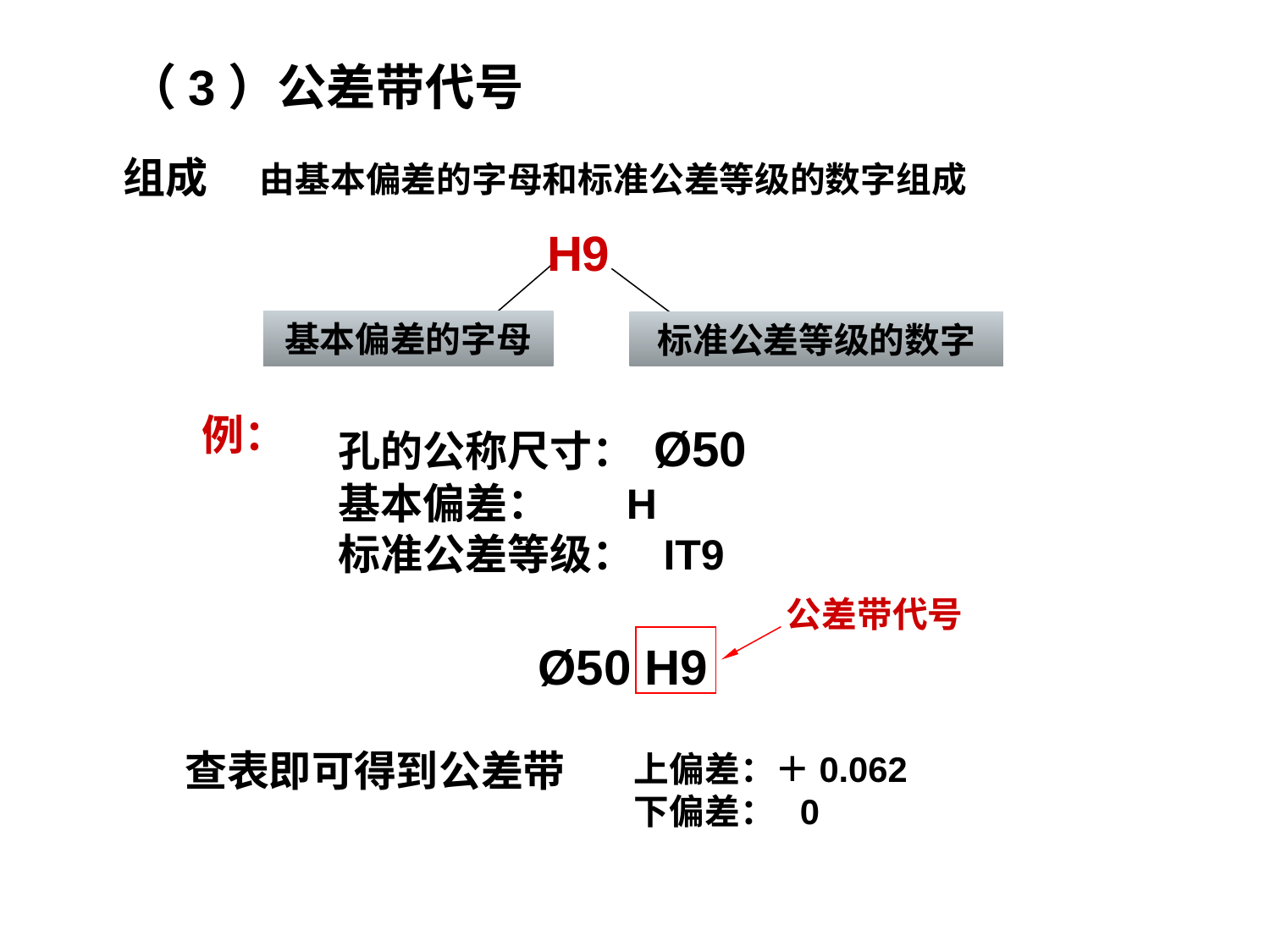

（3）公差带代号
组成
由基本偏差的字母和标准公差等级的数字组成
 H9

基本偏差的字母
标准公差等级的数字
例：
孔的公称尺寸： Ø50
基本偏差：       H
标准公差等级：  IT9
公差带代号

Ø50 H9
查表即可得到公差带
上偏差：＋0.062
下偏差：  0